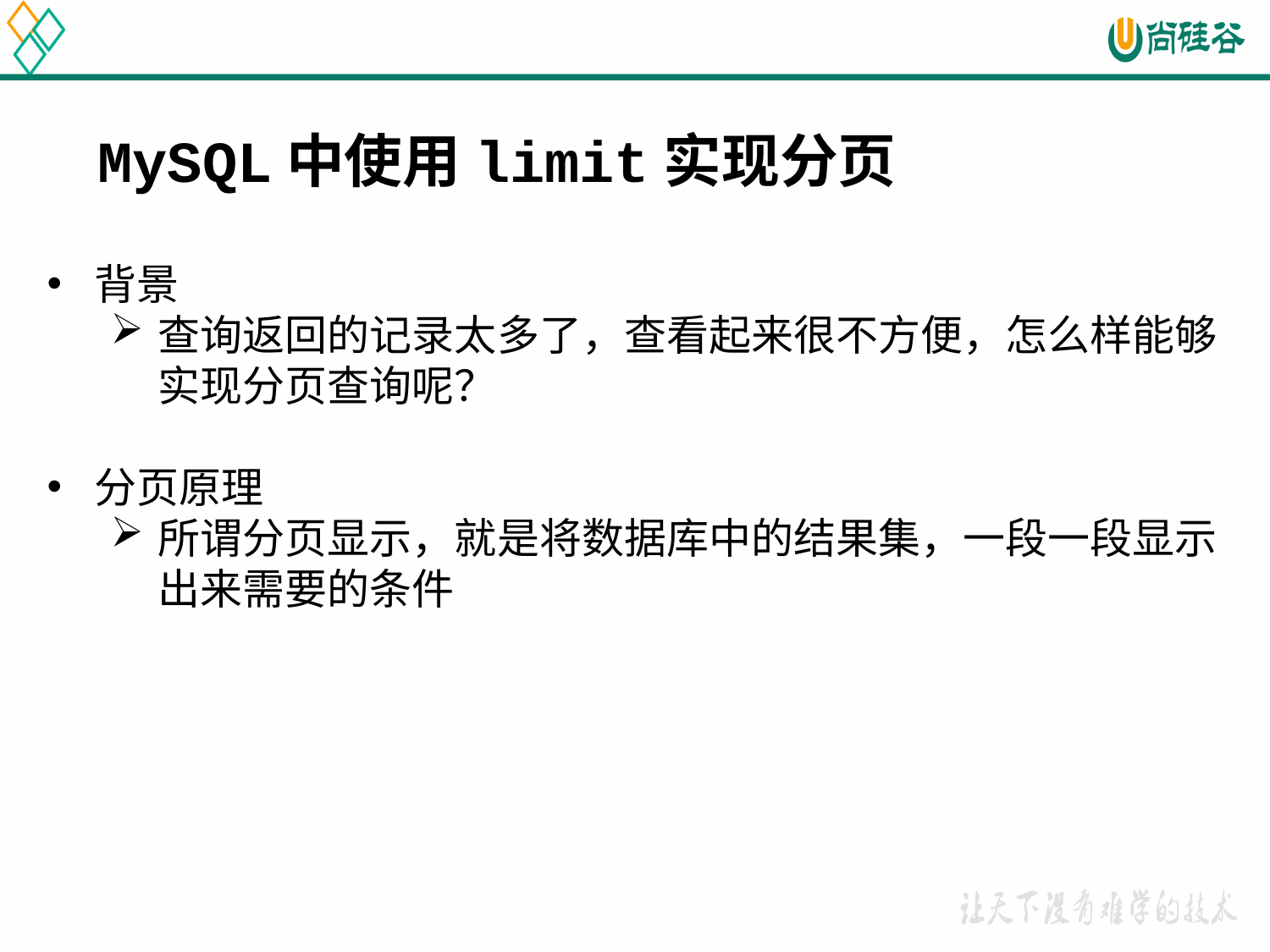

MySQL中使用limit实现分页
背景
查询返回的记录太多了，查看起来很不方便，怎么样能够实现分页查询呢？

分页原理
所谓分页显示，就是将数据库中的结果集，一段一段显示出来需要的条件